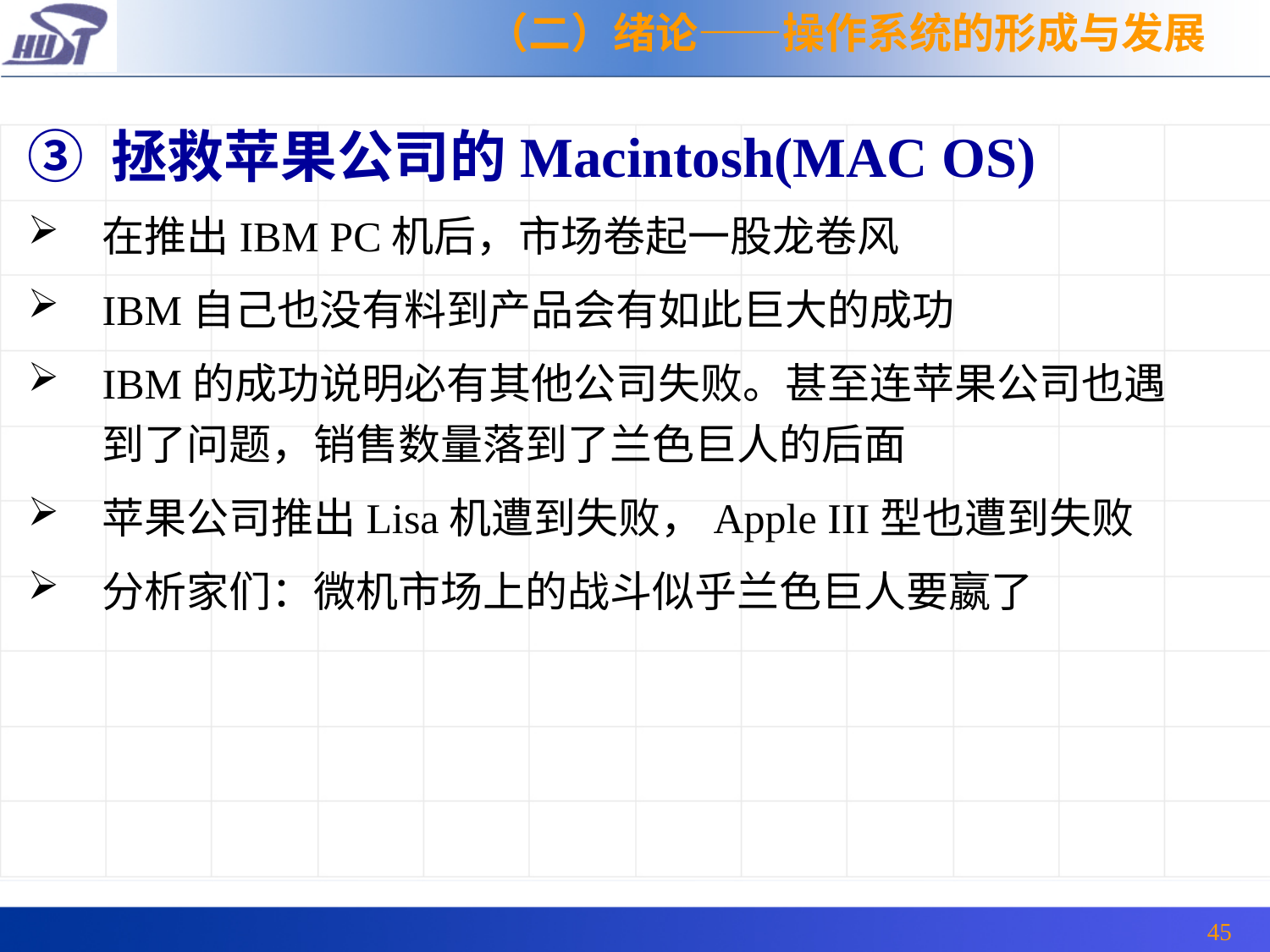

（二）绪论——操作系统的形成与发展
③ 拯救苹果公司的Macintosh(MAC OS)
在推出IBM PC机后，市场卷起一股龙卷风
IBM自己也没有料到产品会有如此巨大的成功
IBM的成功说明必有其他公司失败。甚至连苹果公司也遇到了问题，销售数量落到了兰色巨人的后面
苹果公司推出Lisa机遭到失败，Apple III型也遭到失败
分析家们：微机市场上的战斗似乎兰色巨人要嬴了
45